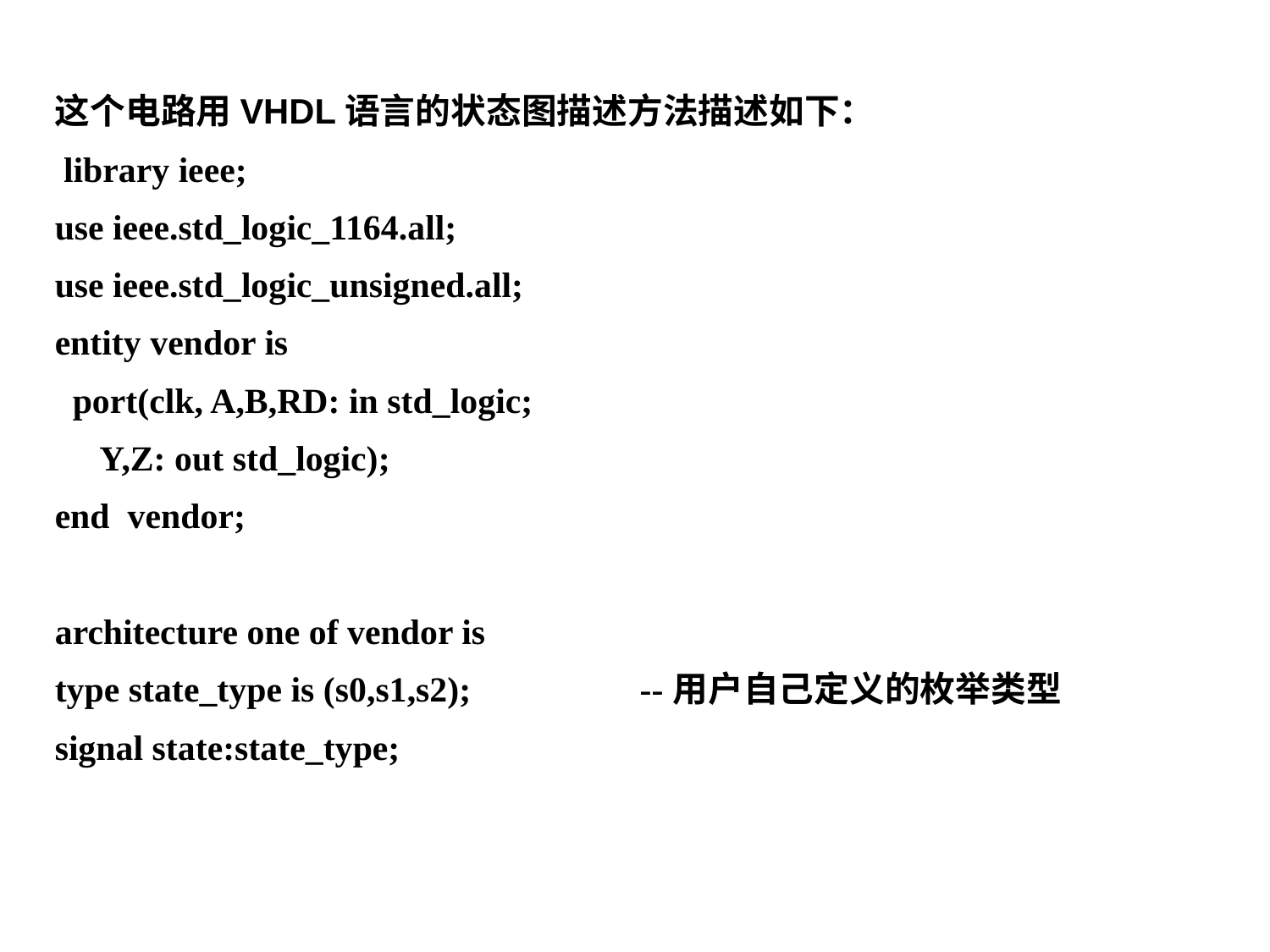

这个电路用VHDL语言的状态图描述方法描述如下：
 library ieee;
use ieee.std_logic_1164.all;
use ieee.std_logic_unsigned.all;
entity vendor is
  port(clk, A,B,RD: in std_logic;
     Y,Z: out std_logic);
end  vendor;

architecture one of vendor is
type state_type is (s0,s1,s2);                   --用户自己定义的枚举类型
signal state:state_type;